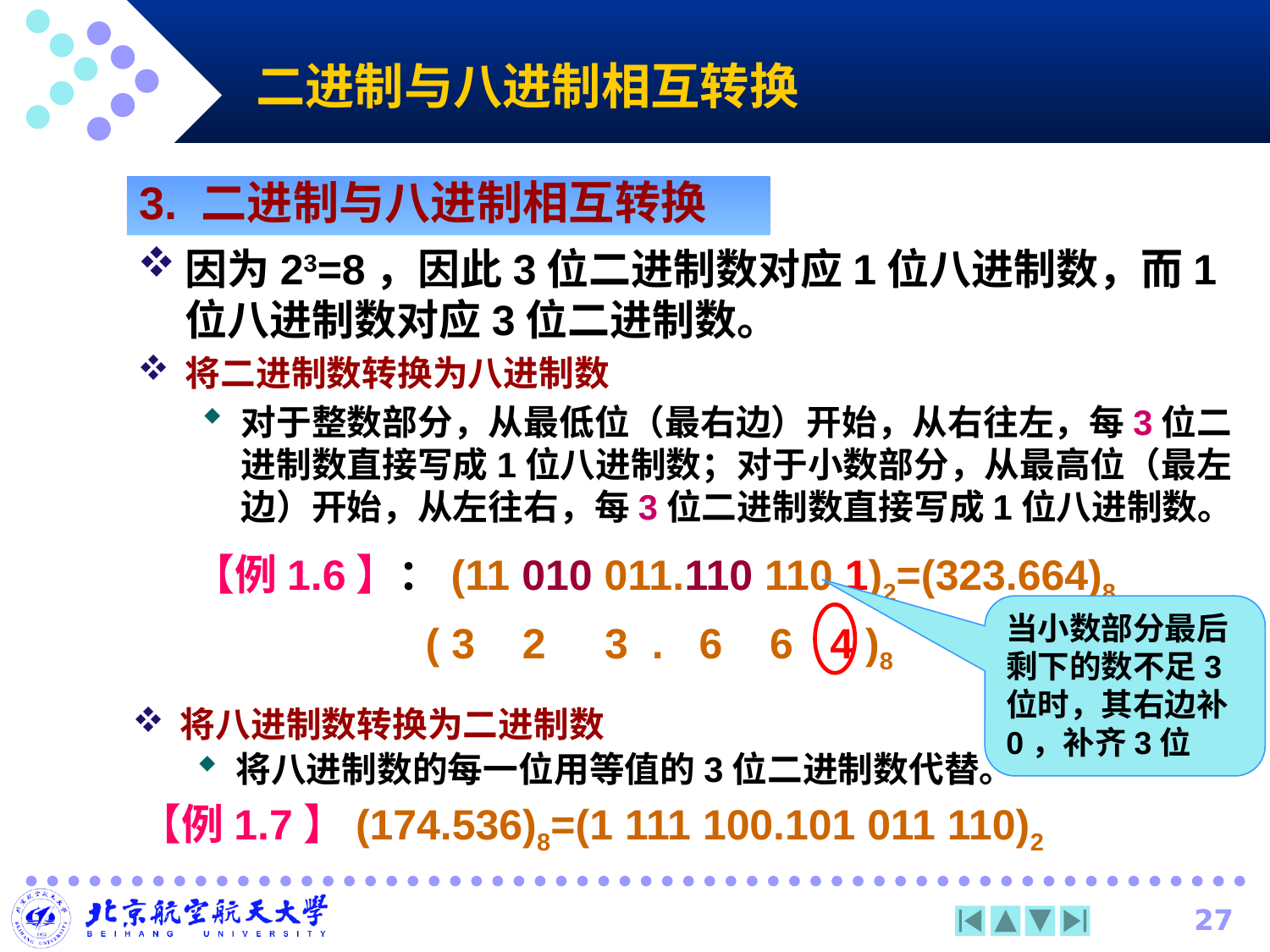

二进制与八进制相互转换
3. 二进制与八进制相互转换
因为23=8，因此3位二进制数对应1位八进制数，而1位八进制数对应3位二进制数。
将二进制数转换为八进制数
对于整数部分，从最低位（最右边）开始，从右往左，每3位二进制数直接写成1位八进制数；对于小数部分，从最高位（最左边）开始，从左往右，每3位二进制数直接写成1位八进制数。
【例1.6】：(11 010 011.110 110 1)2=(323.664)8
当小数部分最后剩下的数不足3位时，其右边补0，补齐3位
        ( 3    2     3  .   6    6   4 )8

将八进制数转换为二进制数
将八进制数的每一位用等值的3位二进制数代替。
【例1.7】(174.536)8=(1 111 100.101 011 110)2
27
27